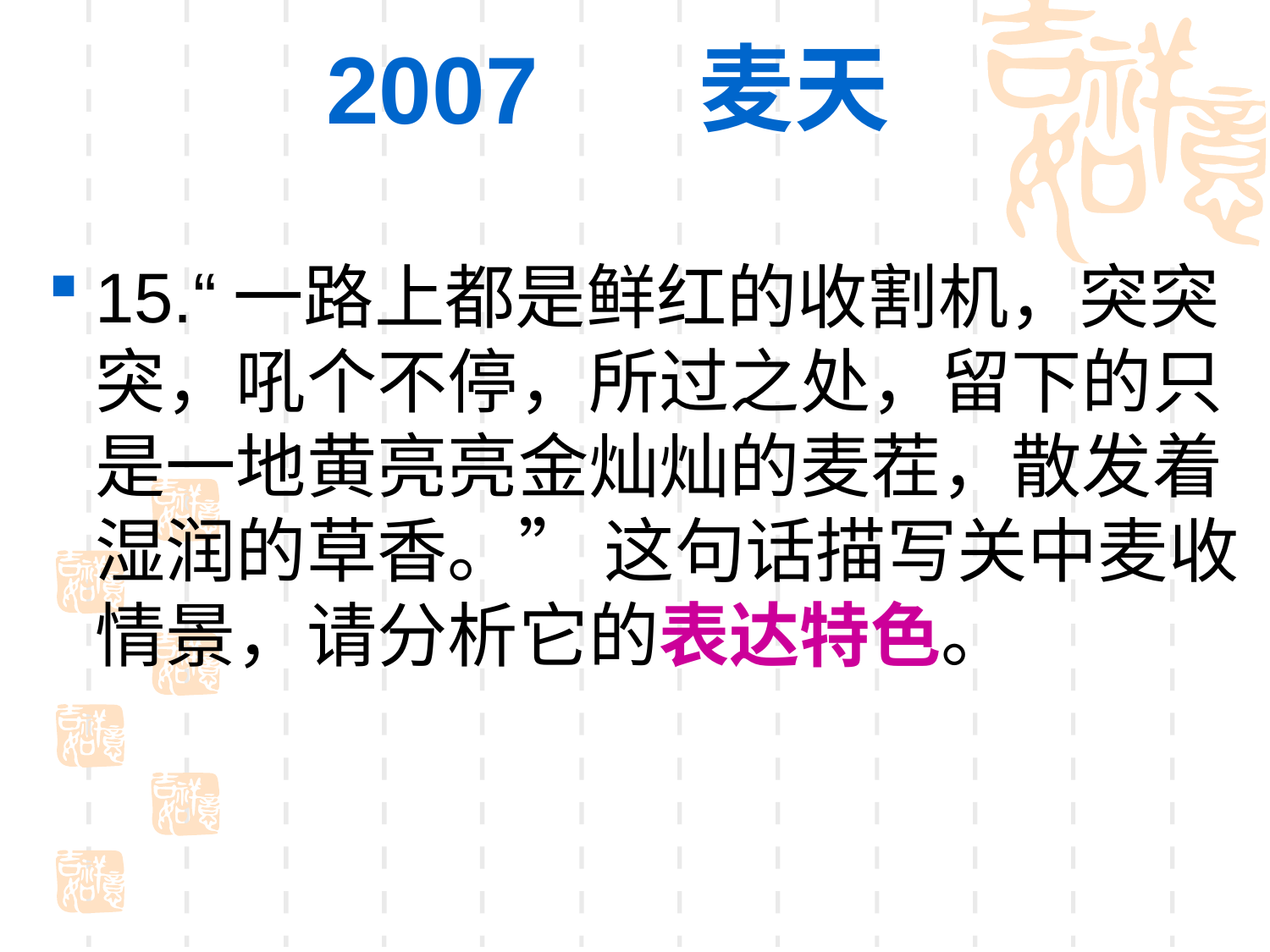

# 2007　  麦天
15.“一路上都是鲜红的收割机，突突突，吼个不停，所过之处，留下的只是一地黄亮亮金灿灿的麦茬，散发着湿润的草香。” 这句话描写关中麦收情景，请分析它的表达特色。